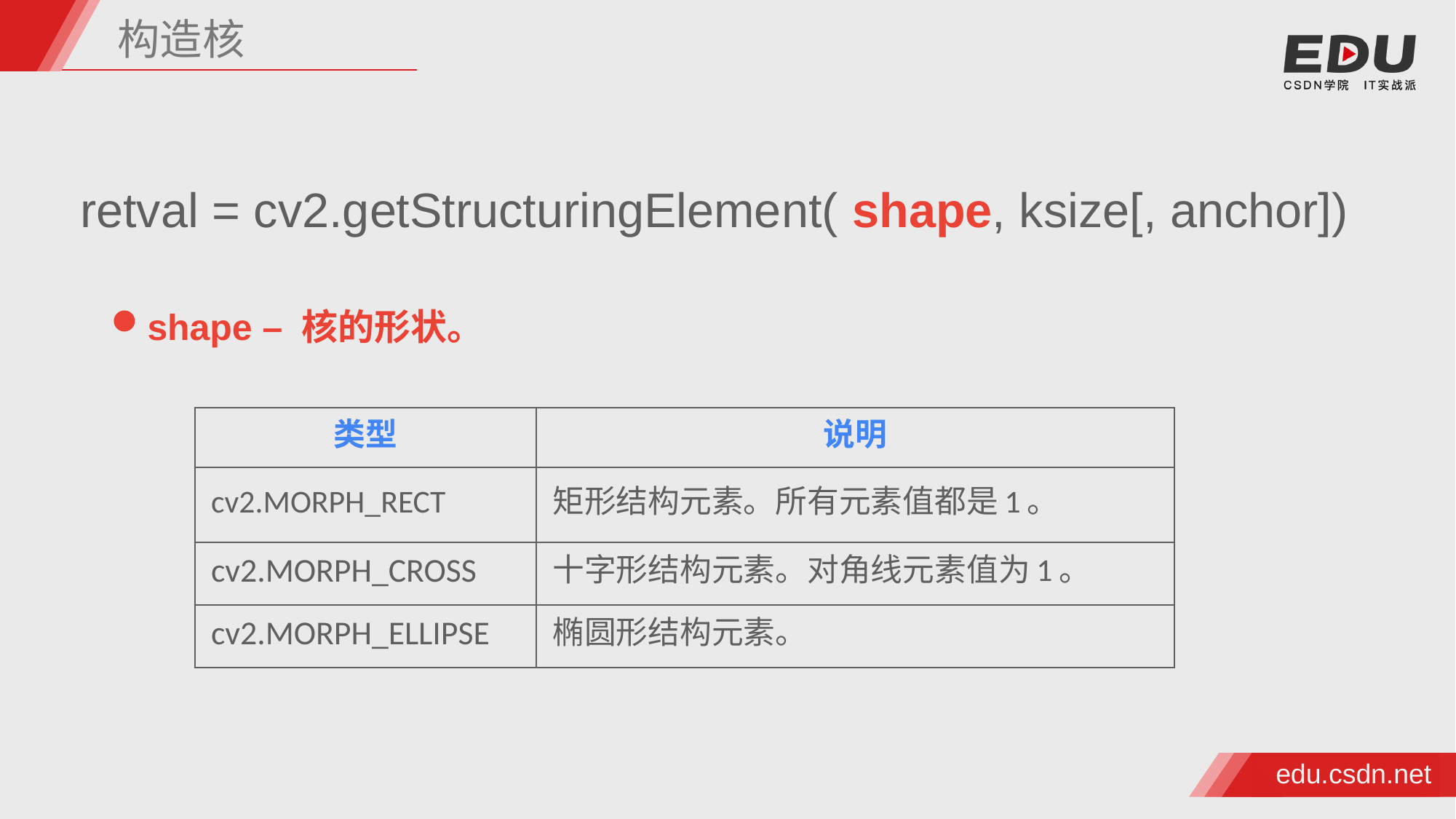

构造核

retval = cv2.getStructuringElement( shape, ksize[, anchor])
shape – 核的形状。
| 类型 | 说明 |
| --- | --- |
| cv2.MORPH\_RECT | 矩形结构元素。所有元素值都是1。 |
| cv2.MORPH\_CROSS | 十字形结构元素。对角线元素值为1。 |
| cv2.MORPH\_ELLIPSE | 椭圆形结构元素。 |